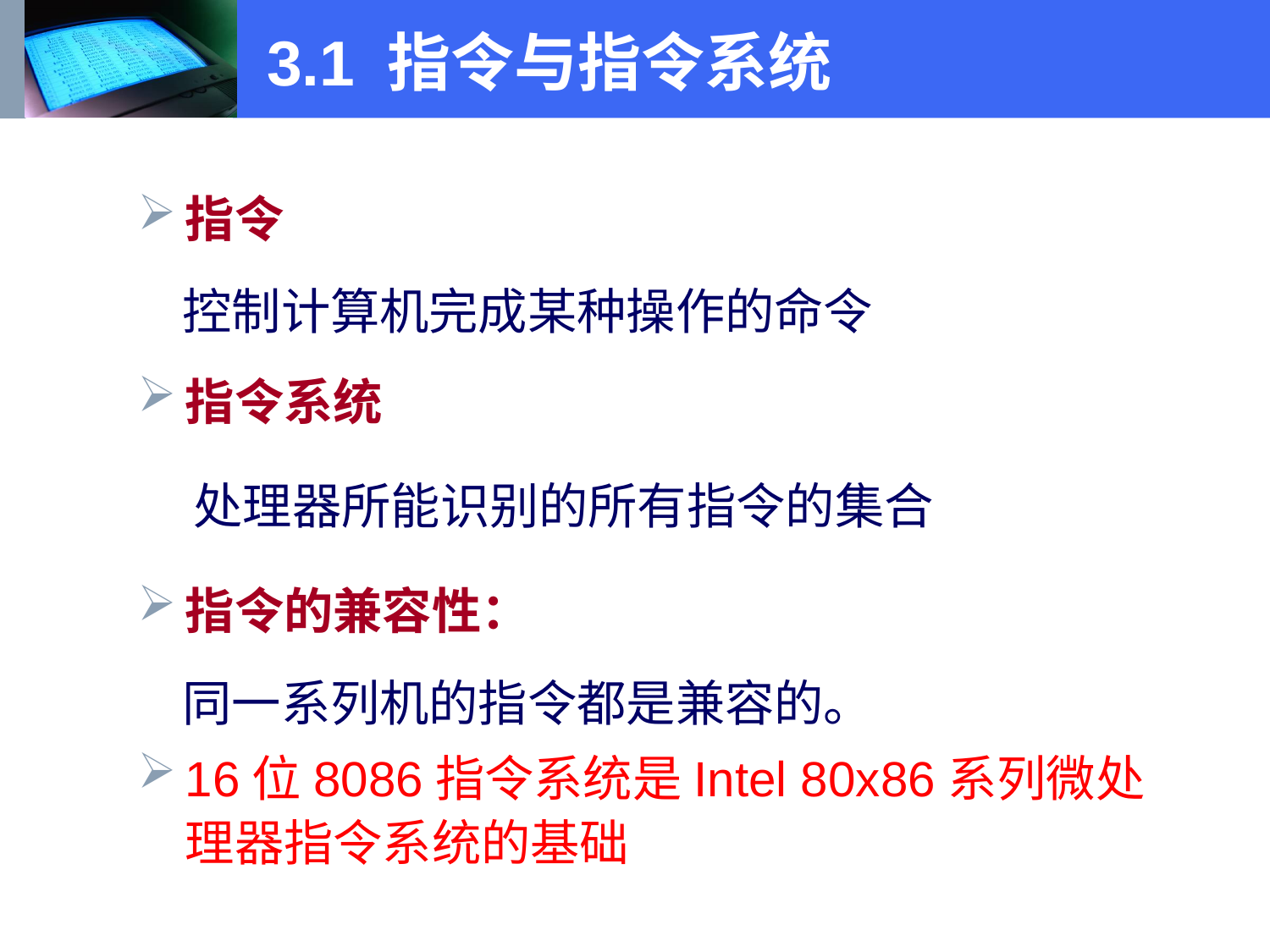

3.1 指令与指令系统
指令
   控制计算机完成某种操作的命令
指令系统
    处理器所能识别的所有指令的集合
指令的兼容性：
   同一系列机的指令都是兼容的。
16位8086指令系统是Intel 80x86系列微处理器指令系统的基础